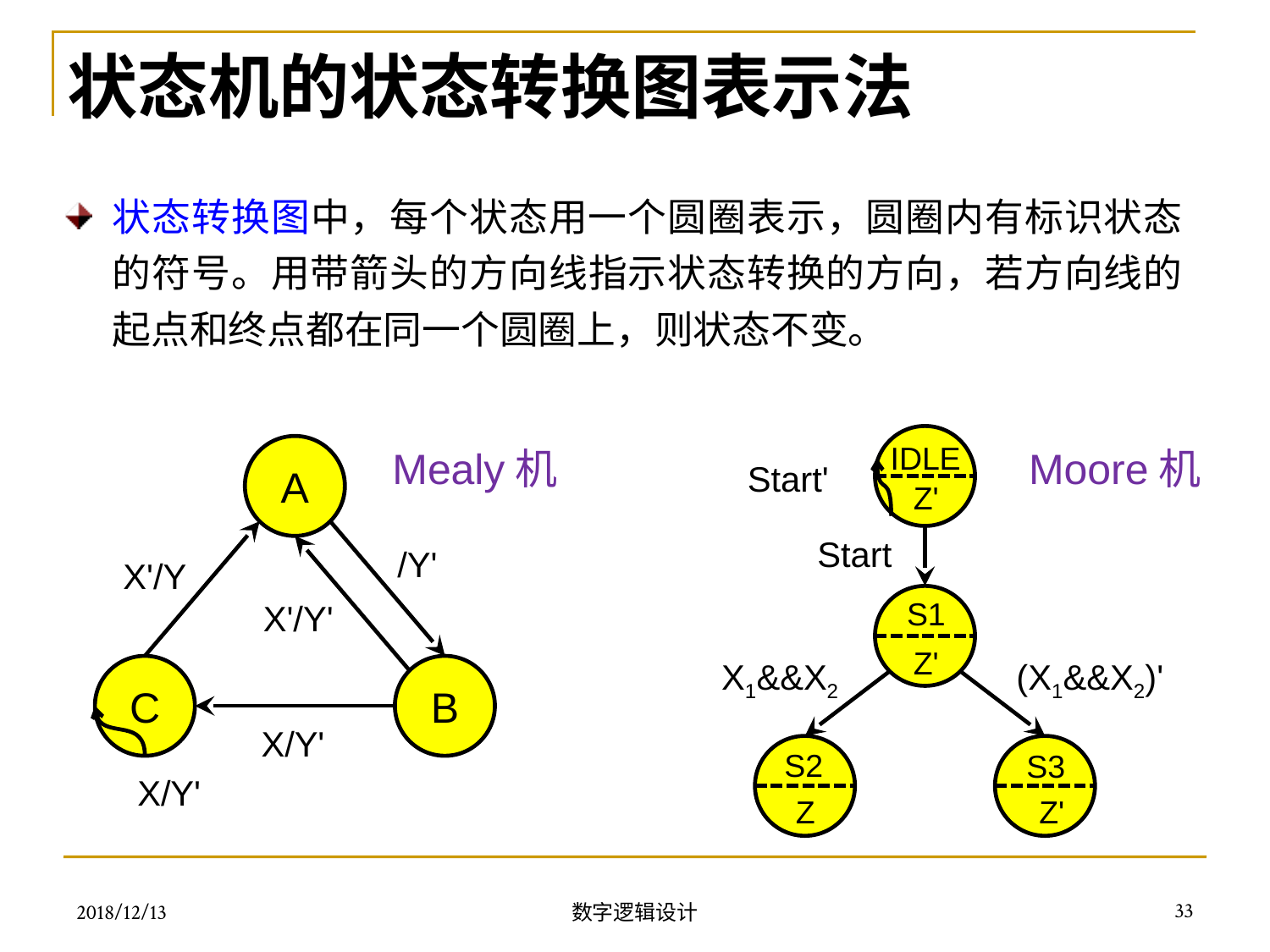

状态机的状态转换图表示法
状态转换图中，每个状态用一个圆圈表示，圆圈内有标识状态的符号。用带箭头的方向线指示状态转换的方向，若方向线的起点和终点都在同一个圆圈上，则状态不变。

IDLE
Start'
Z'
Start

S1
Z'
(X1&&X2)'
X1&&X2

S2
S3
Z
Z'
Moore机
A
/Y'
X'/Y
X'/Y'
C
B
X/Y'
X/Y'
Mealy机
2018/12/13
33
数字逻辑设计